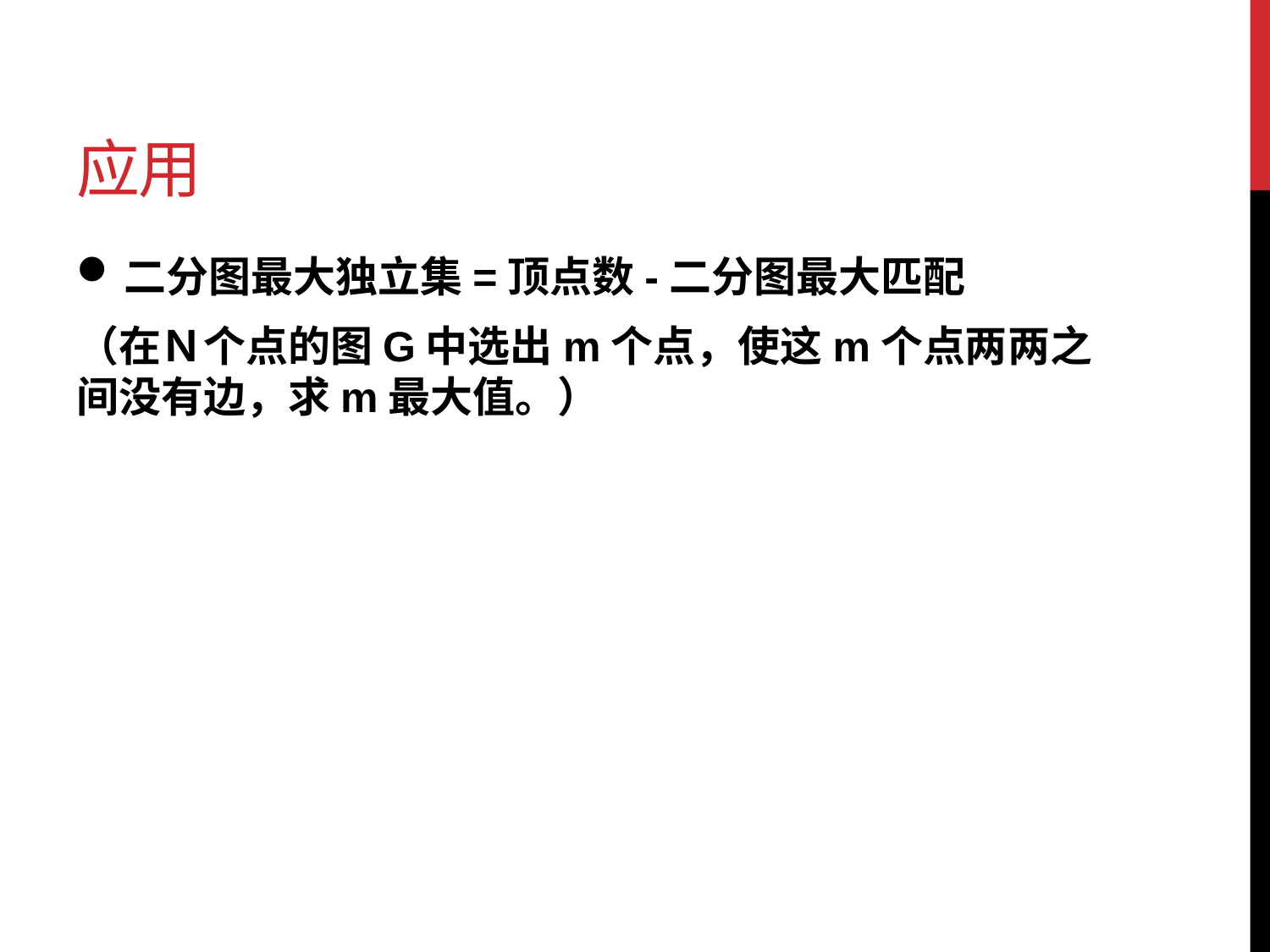

# 应用
二分图最大独立集=顶点数-二分图最大匹配
（在Ｎ个点的图G中选出m个点，使这m个点两两之间没有边，求m最大值。）